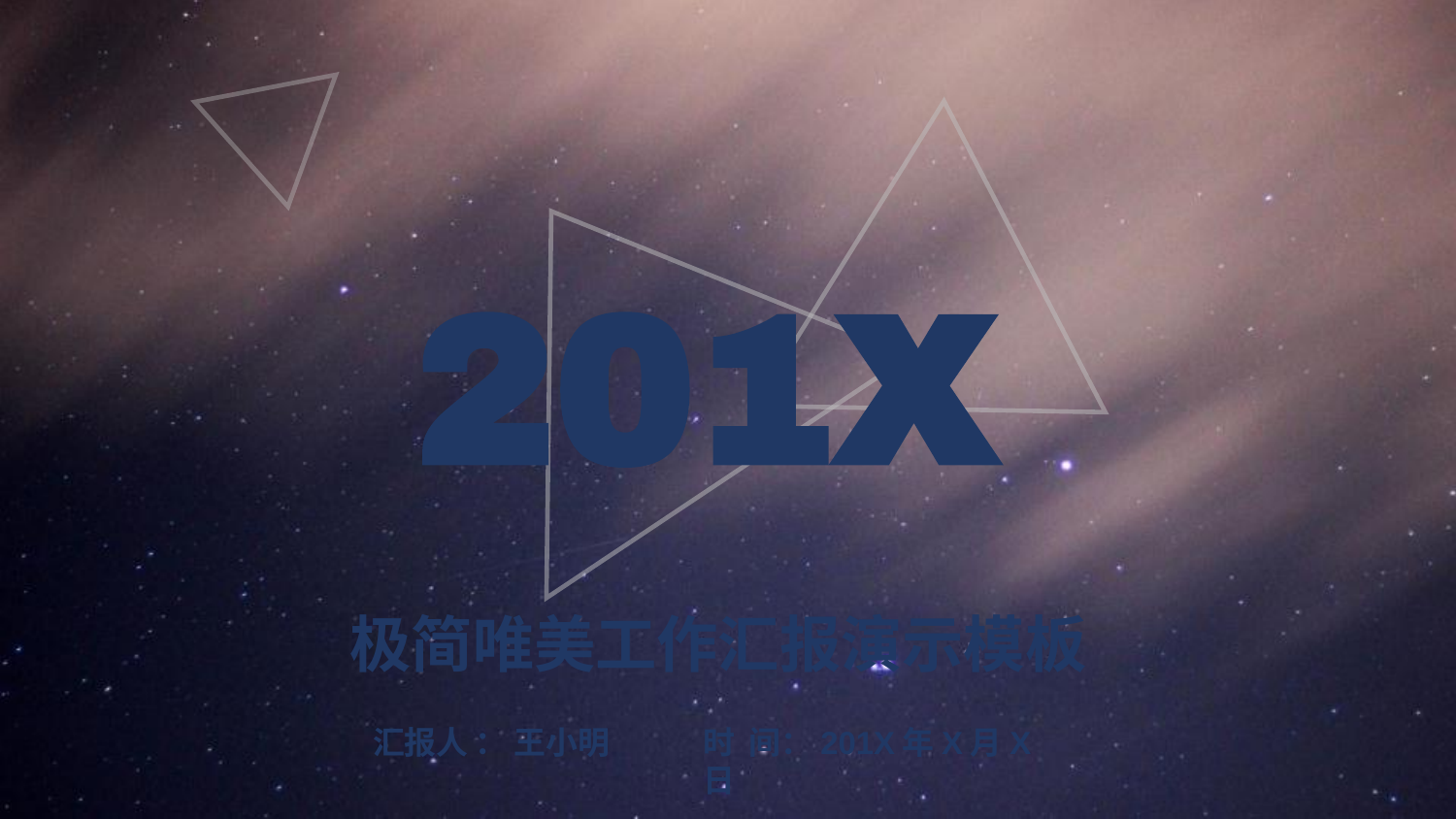

201X
极简唯美工作汇报演示模板
汇报人 ： 王小明
时  间：201X年X月X日